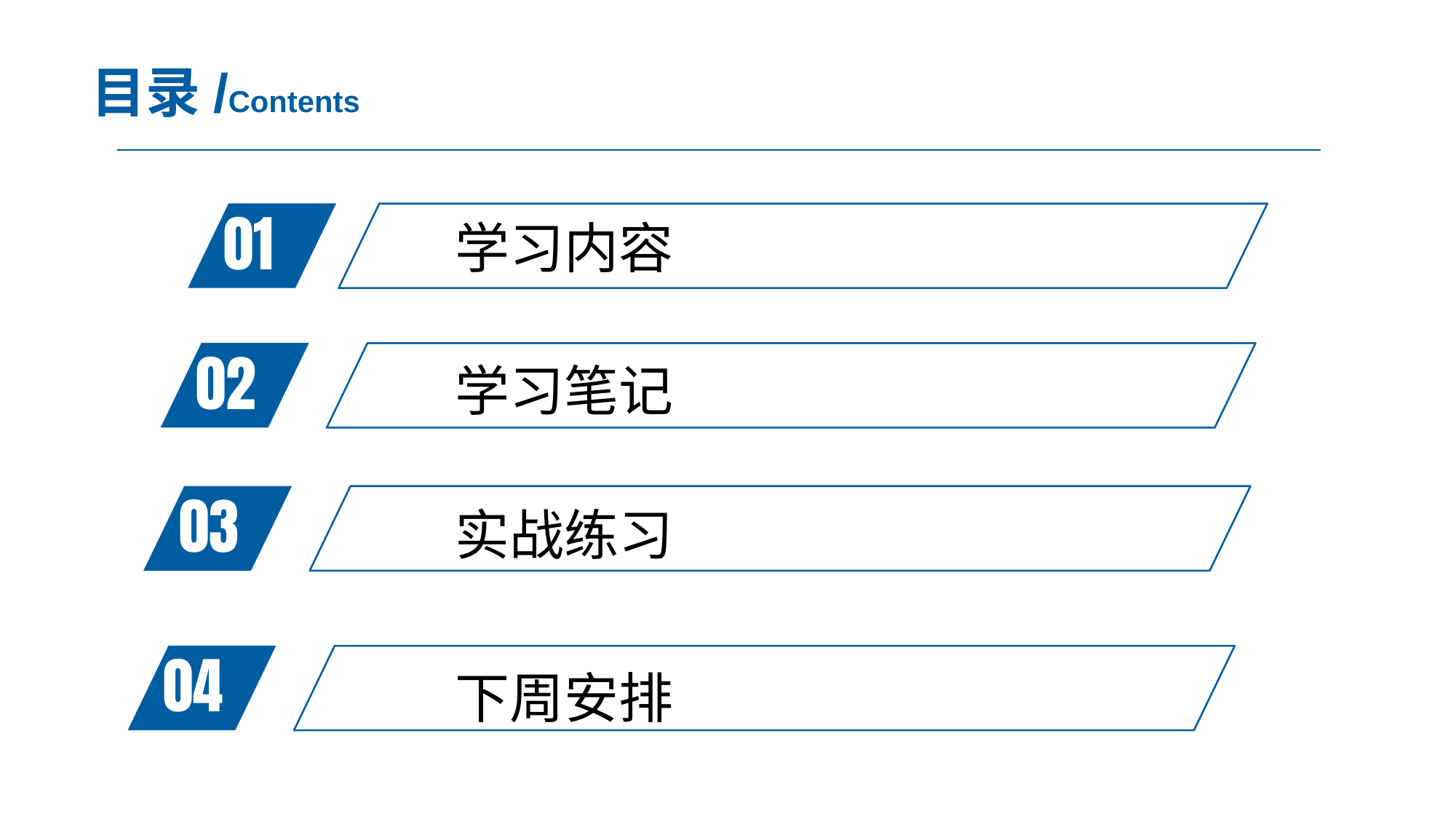

目录/Contents

01

学习内容

02

学习笔记

03

实战练习

04

下周安排